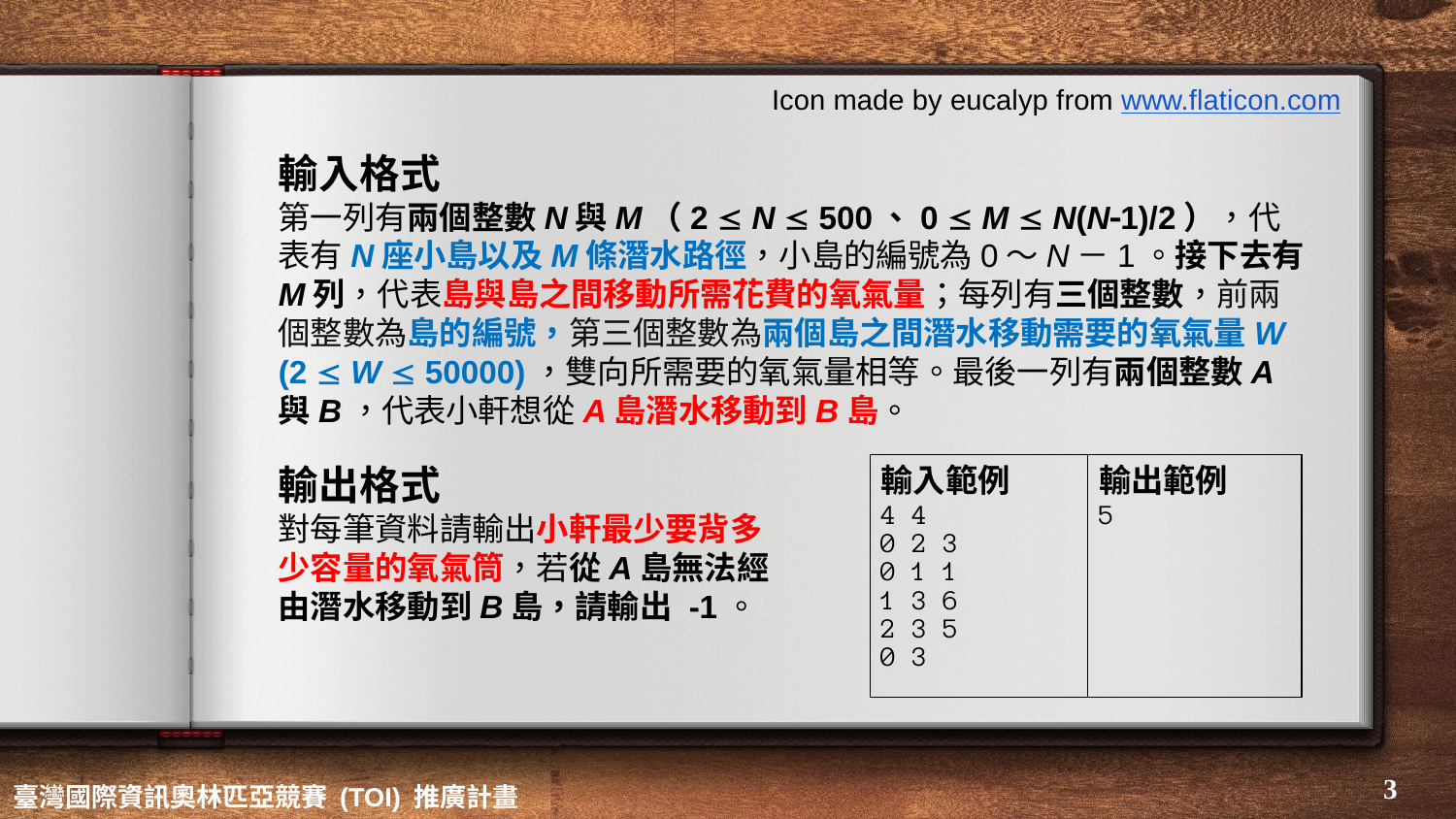

Icon made by eucalyp from www.flaticon.com
輸入格式
第一列有兩個整數N與M（2 ≤ N ≤ 500、0 ≤ M ≤ N(N−1)/2），代表有N座小島以及M條潛水路徑，小島的編號為0～N－1。接下去有M列，代表島與島之間移動所需花費的氧氣量；每列有三個整數，前兩個整數為島的編號，第三個整數為兩個島之間潛水移動需要的氧氣量W (2 ≤ W ≤ 50000)，雙向所需要的氧氣量相等。最後一列有兩個整數A與B，代表小軒想從A島潛水移動到B島。

輸出格式
對每筆資料請輸出小軒最少要背多少容量的氧氣筒，若從A島無法經由潛水移動到B島，請輸出 -1。
| 輸入範例 4 4 0 2 3 0 1 1 1 3 6 2 3 5 0 3 | 輸出範例 5 |
| --- | --- |
3